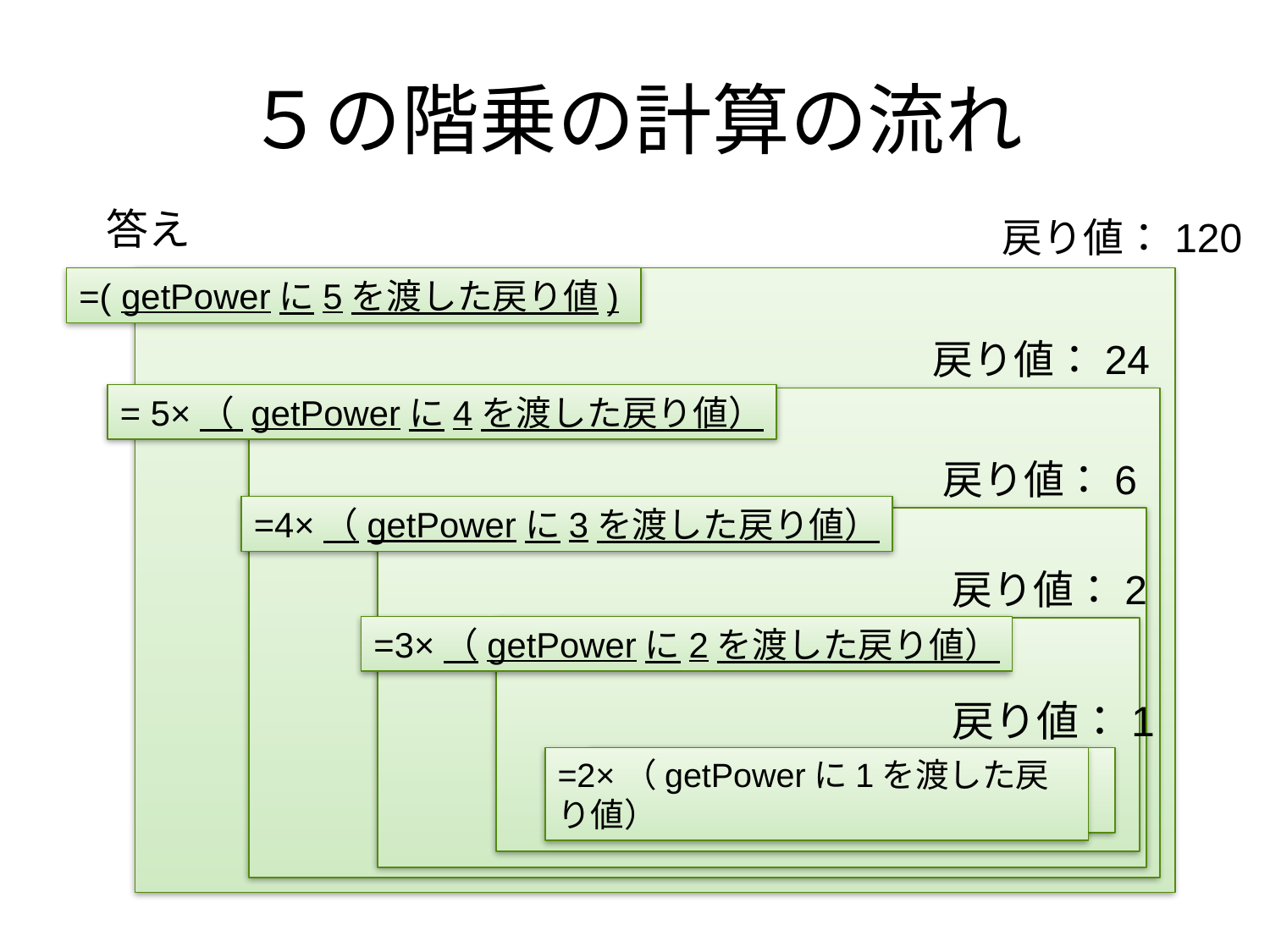

# ５の階乗の計算の流れ
答え
戻り値：120

=( getPowerに5を渡した戻り値)
戻り値：24
= 5×（ getPowerに4を渡した戻り値）

戻り値：6
=4×（getPowerに3を渡した戻り値）

戻り値：2
=3×（getPowerに2を渡した戻り値）

戻り値：1
=2×（getPowerに1を渡した戻り値）